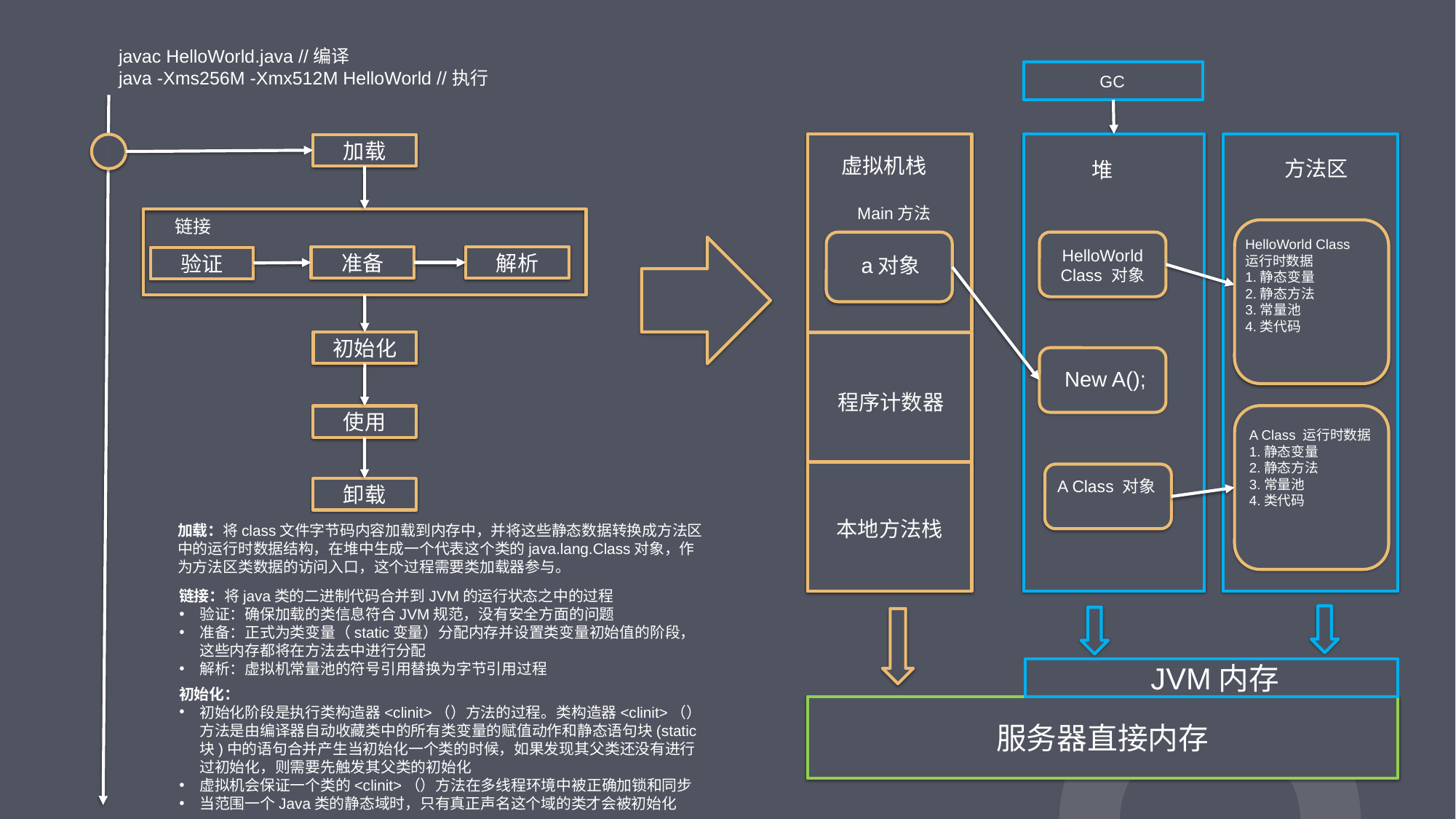

javac HelloWorld.java //编译
java -Xms256M -Xmx512M HelloWorld //执行

GC

加载

链接
解析
准备
验证
初始化
使用
卸载
虚拟机栈
方法区
堆
Main方法

HelloWorld Class 运行时数据
1.静态变量
2.静态方法
3.常量池
4.类代码

HelloWorld
Class 对象
a对象

New A();
程序计数器

A Class 运行时数据
1.静态变量
2.静态方法
3.常量池
4.类代码

A Class 对象
本地方法栈
加载：将class文件字节码内容加载到内存中，并将这些静态数据转换成方法区中的运行时数据结构，在堆中生成一个代表这个类的java.lang.Class对象，作为方法区类数据的访问入口，这个过程需要类加载器参与。
链接：将java类的二进制代码合并到JVM的运行状态之中的过程
验证：确保加载的类信息符合JVM规范，没有安全方面的问题
准备：正式为类变量（static变量）分配内存并设置类变量初始值的阶段，这些内存都将在方法去中进行分配
解析：虚拟机常量池的符号引用替换为字节引用过程

JVM内存

初始化：
初始化阶段是执行类构造器<clinit>（）方法的过程。类构造器<clinit>（）方法是由编译器自动收藏类中的所有类变量的赋值动作和静态语句块(static块)中的语句合并产生当初始化一个类的时候，如果发现其父类还没有进行过初始化，则需要先触发其父类的初始化
虚拟机会保证一个类的<clinit>（）方法在多线程环境中被正确加锁和同步
当范围一个Java类的静态域时，只有真正声名这个域的类才会被初始化

服务器直接内存